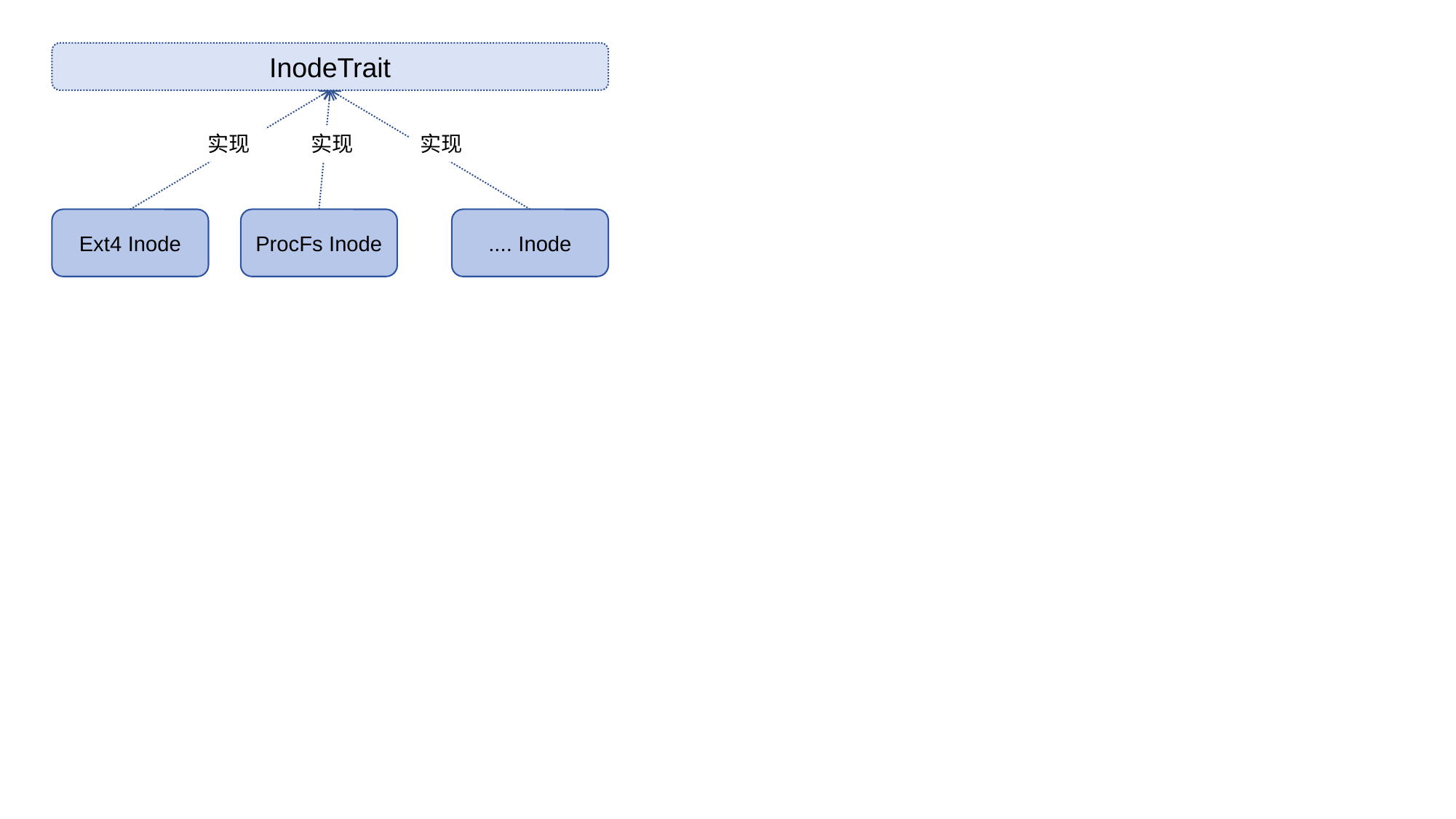

InodeTrait
实现
实现
实现
Ext4 Inode
ProcFs Inode
.... Inode